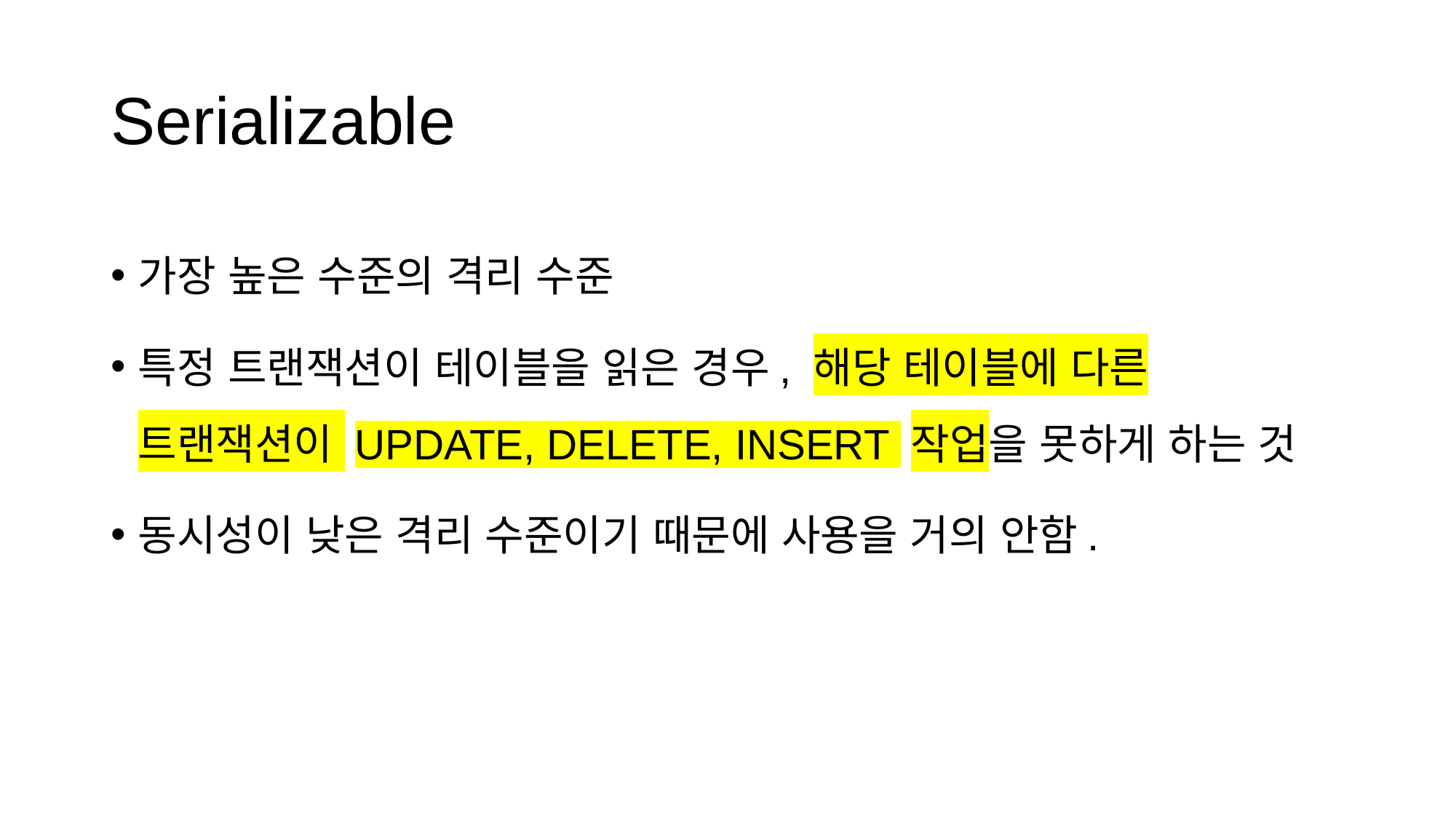

# Serializable
가장 높은 수준의 격리 수준
특정 트랜잭션이 테이블을 읽은 경우, 해당 테이블에 다른 트랜잭션이 UPDATE, DELETE, INSERT 작업을 못하게 하는 것
동시성이 낮은 격리 수준이기 때문에 사용을 거의 안함.